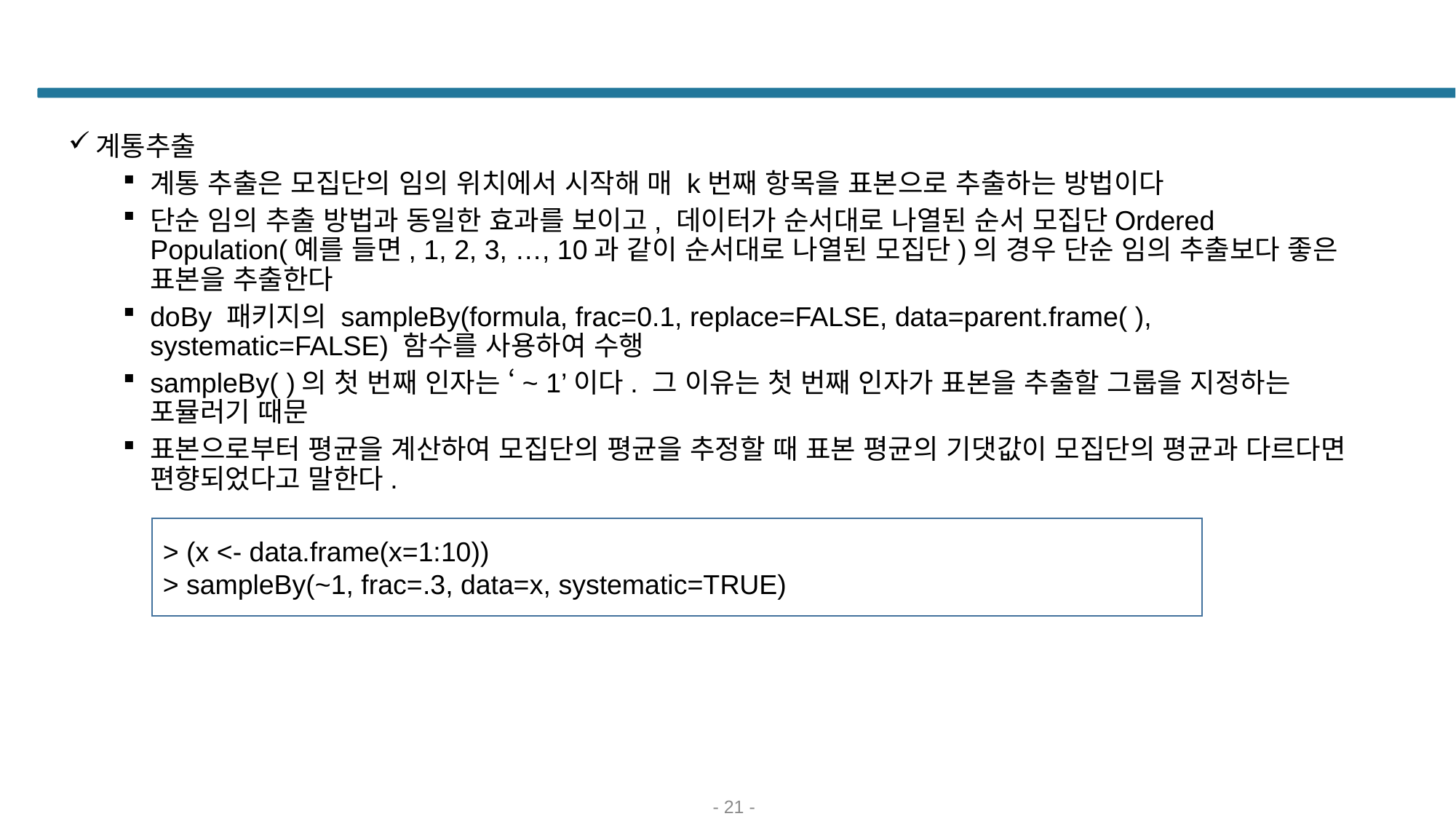

#
계통추출
계통 추출은 모집단의 임의 위치에서 시작해 매 k번째 항목을 표본으로 추출하는 방법이다
단순 임의 추출 방법과 동일한 효과를 보이고, 데이터가 순서대로 나열된 순서 모집단Ordered Population(예를 들면, 1, 2, 3, …, 10과 같이 순서대로 나열된 모집단)의 경우 단순 임의 추출보다 좋은 표본을 추출한다
doBy 패키지의 sampleBy(formula, frac=0.1, replace=FALSE, data=parent.frame( ), systematic=FALSE) 함수를 사용하여 수행
sampleBy( )의 첫 번째 인자는 ‘~ 1’이다. 그 이유는 첫 번째 인자가 표본을 추출할 그룹을 지정하는 포뮬러기 때문
표본으로부터 평균을 계산하여 모집단의 평균을 추정할 때 표본 평균의 기댓값이 모집단의 평균과 다르다면 편향되었다고 말한다.
> (x <- data.frame(x=1:10))
> sampleBy(~1, frac=.3, data=x, systematic=TRUE)
- 21 -